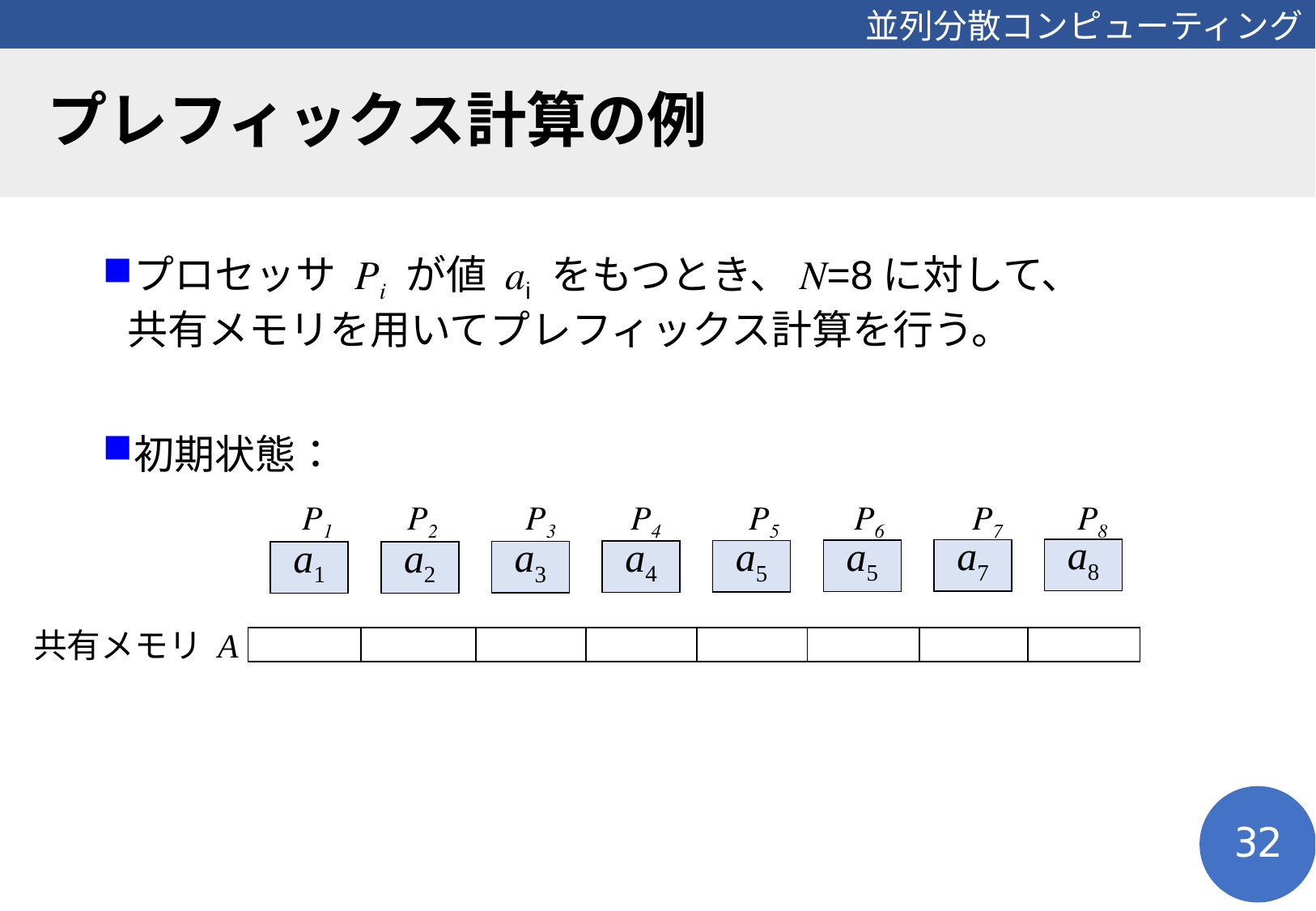

# プレフィックス計算の例
プロセッサ Pi が値 ai をもつとき、N=8に対して、
共有メモリを用いてプレフィックス計算を行う。

初期状態：

P1
P2
P3
P4
P5
P6
P7
P8
a8
a7
a5
a5
a4
a3
a1
a2
共有メモリ A

32